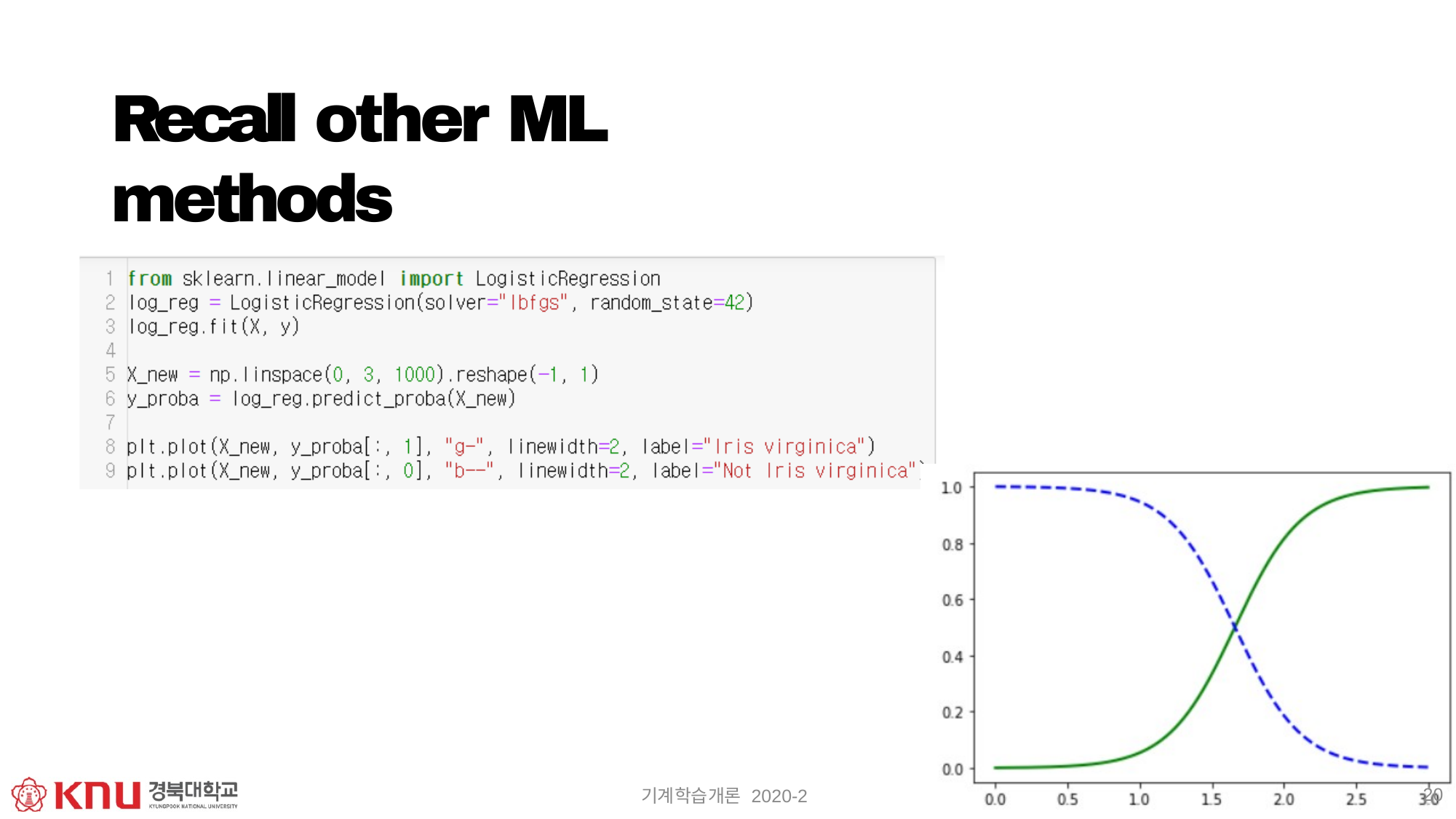

# Recall other ML methods

20
기계학습개론 2020-2